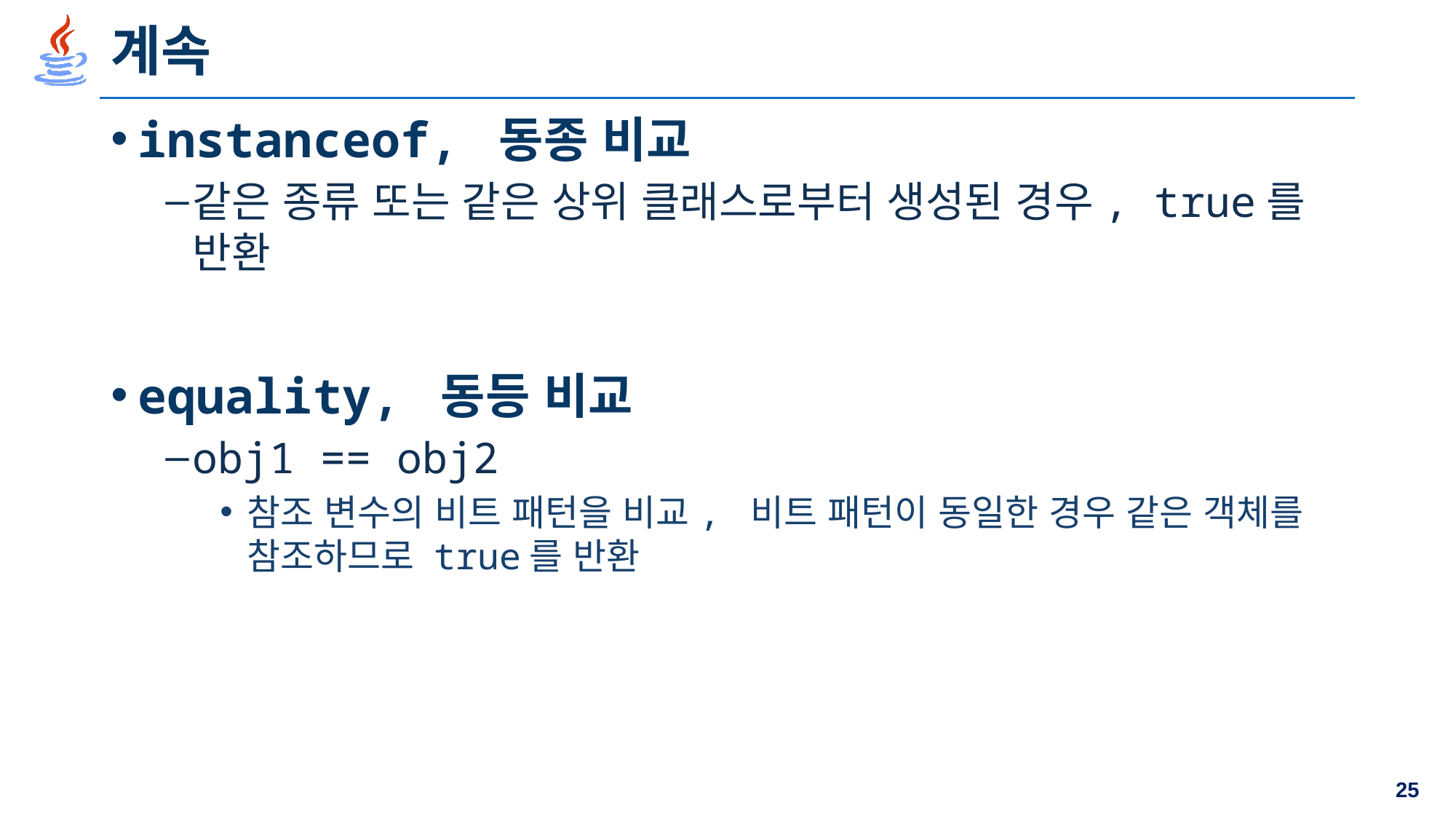

# 계속
instanceof, 동종 비교
같은 종류 또는 같은 상위 클래스로부터 생성된 경우, true를 반환

equality, 동등 비교
obj1 == obj2
참조 변수의 비트 패턴을 비교, 비트 패턴이 동일한 경우 같은 객체를 참조하므로 true를 반환

25